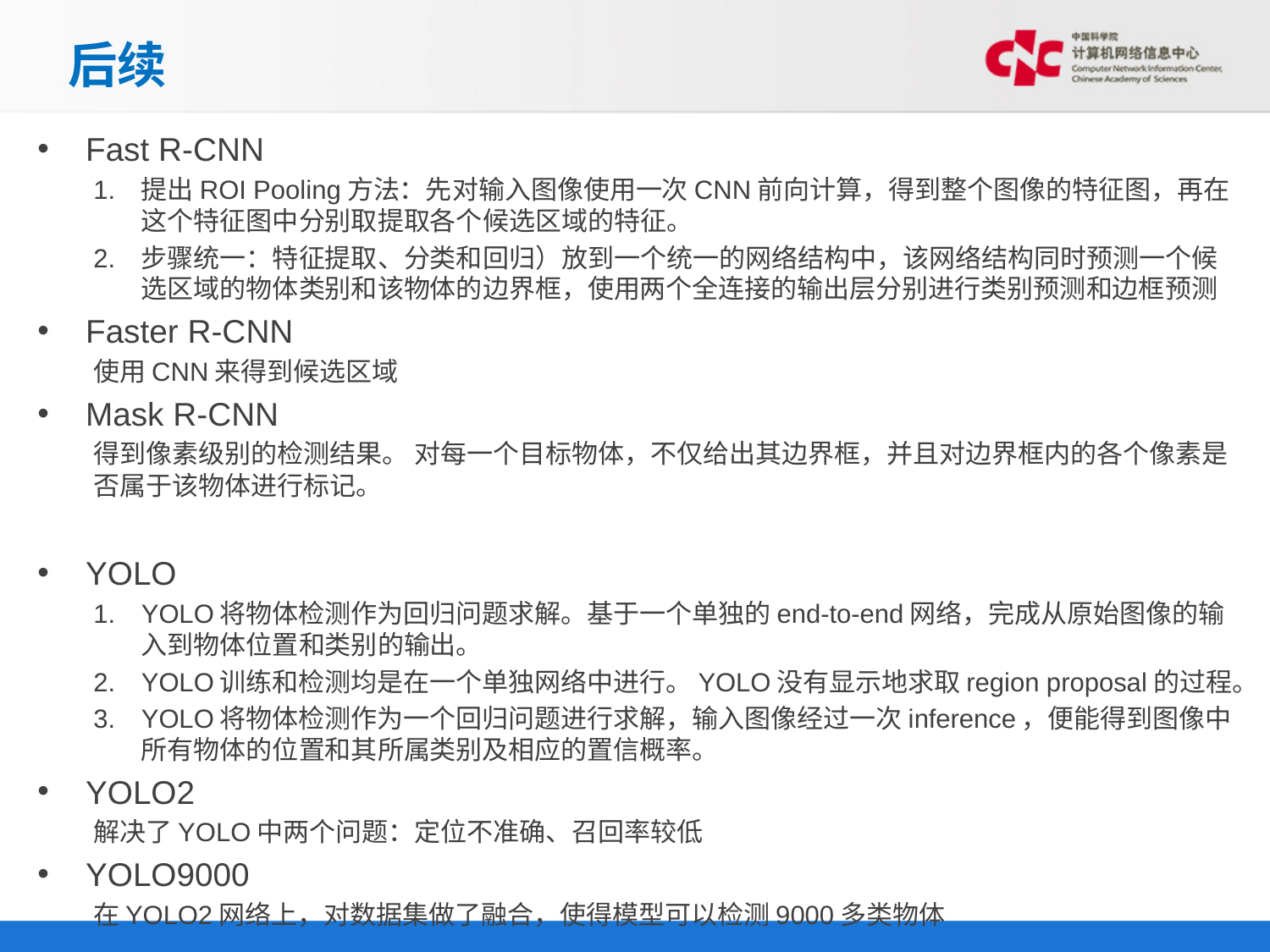

# 后续
Fast R-CNN
提出ROI Pooling方法：先对输入图像使用一次CNN前向计算，得到整个图像的特征图，再在这个特征图中分别取提取各个候选区域的特征。
步骤统一：特征提取、分类和回归）放到一个统一的网络结构中，该网络结构同时预测一个候选区域的物体类别和该物体的边界框，使用两个全连接的输出层分别进行类别预测和边框预测
Faster R-CNN
使用CNN来得到候选区域
Mask R-CNN
得到像素级别的检测结果。 对每一个目标物体，不仅给出其边界框，并且对边界框内的各个像素是否属于该物体进行标记。

YOLO
YOLO将物体检测作为回归问题求解。基于一个单独的end-to-end网络，完成从原始图像的输入到物体位置和类别的输出。
YOLO训练和检测均是在一个单独网络中进行。YOLO没有显示地求取region proposal的过程。
YOLO将物体检测作为一个回归问题进行求解，输入图像经过一次inference，便能得到图像中所有物体的位置和其所属类别及相应的置信概率。
YOLO2
解决了YOLO中两个问题：定位不准确、召回率较低
YOLO9000
在YOLO2网络上，对数据集做了融合，使得模型可以检测9000多类物体